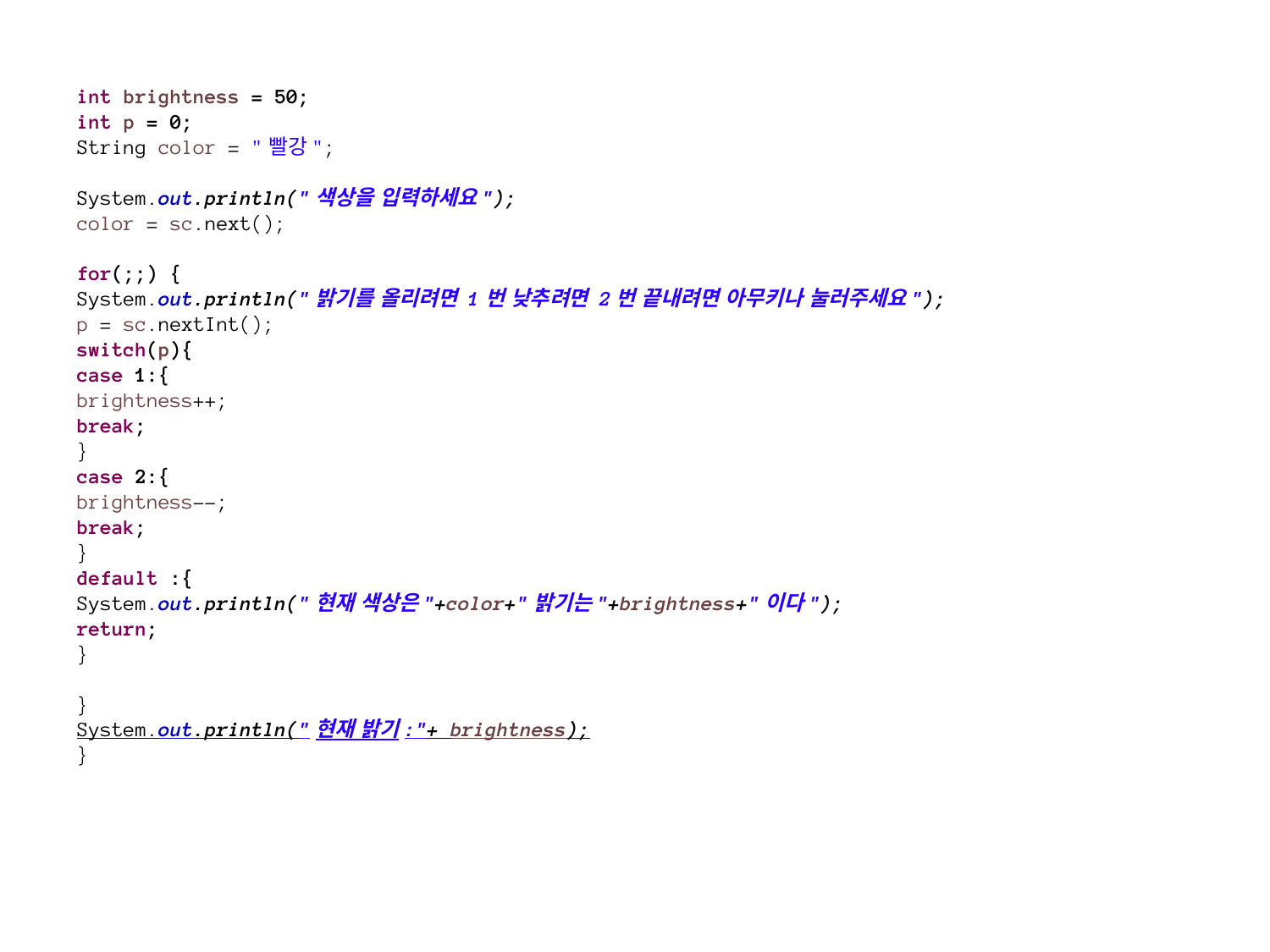

int brightness = 50;
int p = 0;
String color = "빨강";

System.out.println("색상을 입력하세요");
color = sc.next();

for(;;) {
System.out.println("밝기를 올리려면 1번 낮추려면 2번 끝내려면 아무키나 눌러주세요");
p = sc.nextInt();
switch(p){
case 1:{
brightness++;
break;
}
case 2:{
brightness--;
break;
}
default :{
System.out.println("현재 색상은"+color+"밝기는"+brightness+"이다");
return;
}

}
System.out.println("현재 밝기:"+ brightness);
}